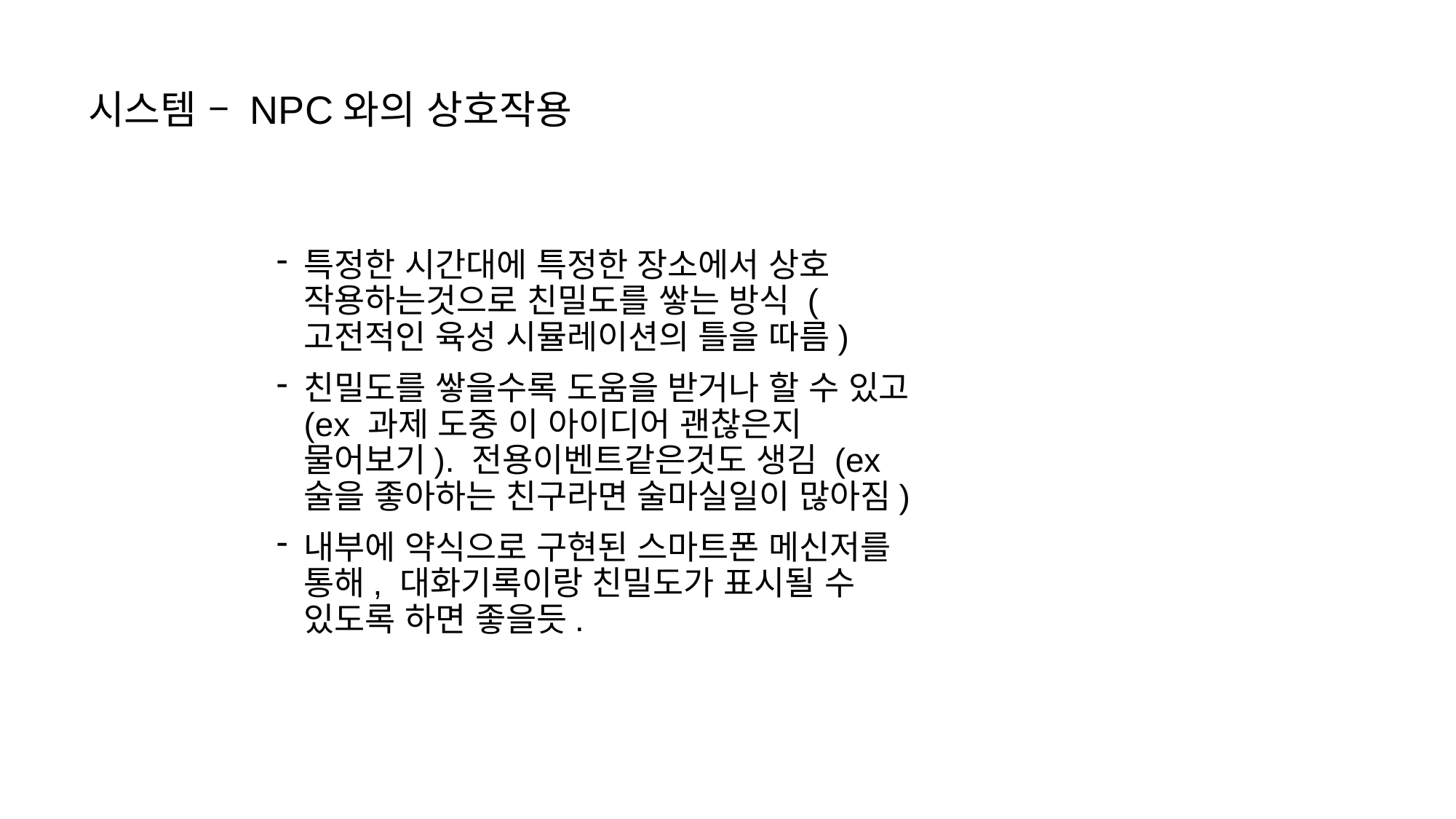

시스템 – NPC와의 상호작용

특정한 시간대에 특정한 장소에서 상호 작용하는것으로 친밀도를 쌓는 방식 (고전적인 육성 시뮬레이션의 틀을 따름)
친밀도를 쌓을수록 도움을 받거나 할 수 있고(ex 과제 도중 이 아이디어 괜찮은지 물어보기). 전용이벤트같은것도 생김 (ex 술을 좋아하는 친구라면 술마실일이 많아짐)
내부에 약식으로 구현된 스마트폰 메신저를 통해, 대화기록이랑 친밀도가 표시될 수 있도록 하면 좋을듯.